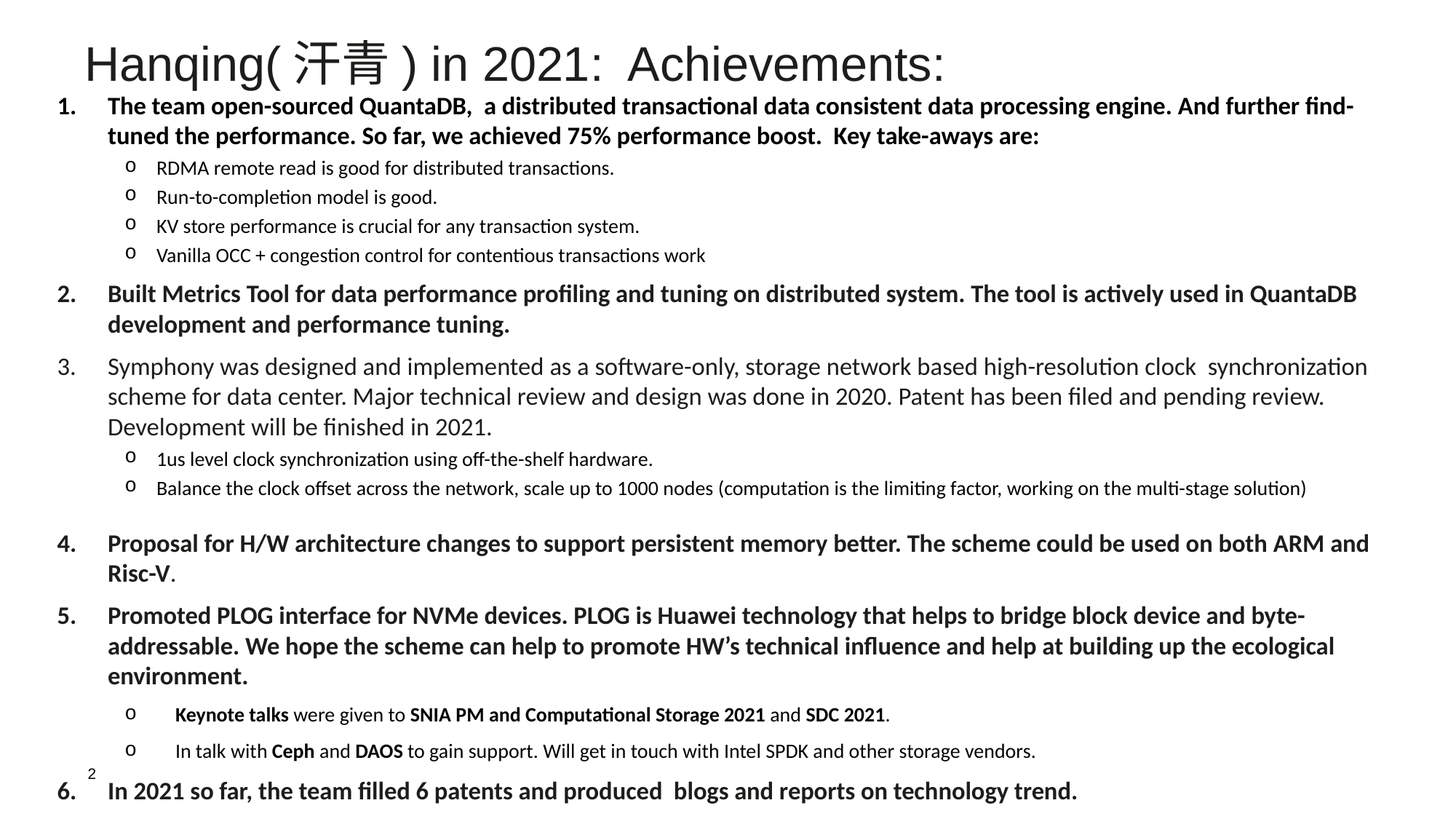

Hanqing(汗青) in 2021:  Achievements:
The team open-sourced QuantaDB,  a distributed transactional data consistent data processing engine. And further find-tuned the performance. So far, we achieved 75% performance boost.  Key take-aways are:
RDMA remote read is good for distributed transactions.
Run-to-completion model is good.
KV store performance is crucial for any transaction system.
Vanilla OCC + congestion control for contentious transactions work
Built Metrics Tool for data performance profiling and tuning on distributed system. The tool is actively used in QuantaDB development and performance tuning.
Symphony was designed and implemented as a software-only, storage network based high-resolution clock  synchronization scheme for data center. Major technical review and design was done in 2020. Patent has been filed and pending review. Development will be finished in 2021.
1us level clock synchronization using off-the-shelf hardware.
Balance the clock offset across the network, scale up to 1000 nodes (computation is the limiting factor, working on the multi-stage solution)

Proposal for H/W architecture changes to support persistent memory better. The scheme could be used on both ARM and Risc-V.
Promoted PLOG interface for NVMe devices. PLOG is Huawei technology that helps to bridge block device and byte-addressable. We hope the scheme can help to promote HW’s technical influence and help at building up the ecological environment.
Keynote talks were given to SNIA PM and Computational Storage 2021 and SDC 2021.
In talk with Ceph and DAOS to gain support. Will get in touch with Intel SPDK and other storage vendors.
In 2021 so far, the team filled 6 patents and produced  blogs and reports on technology trend.

2